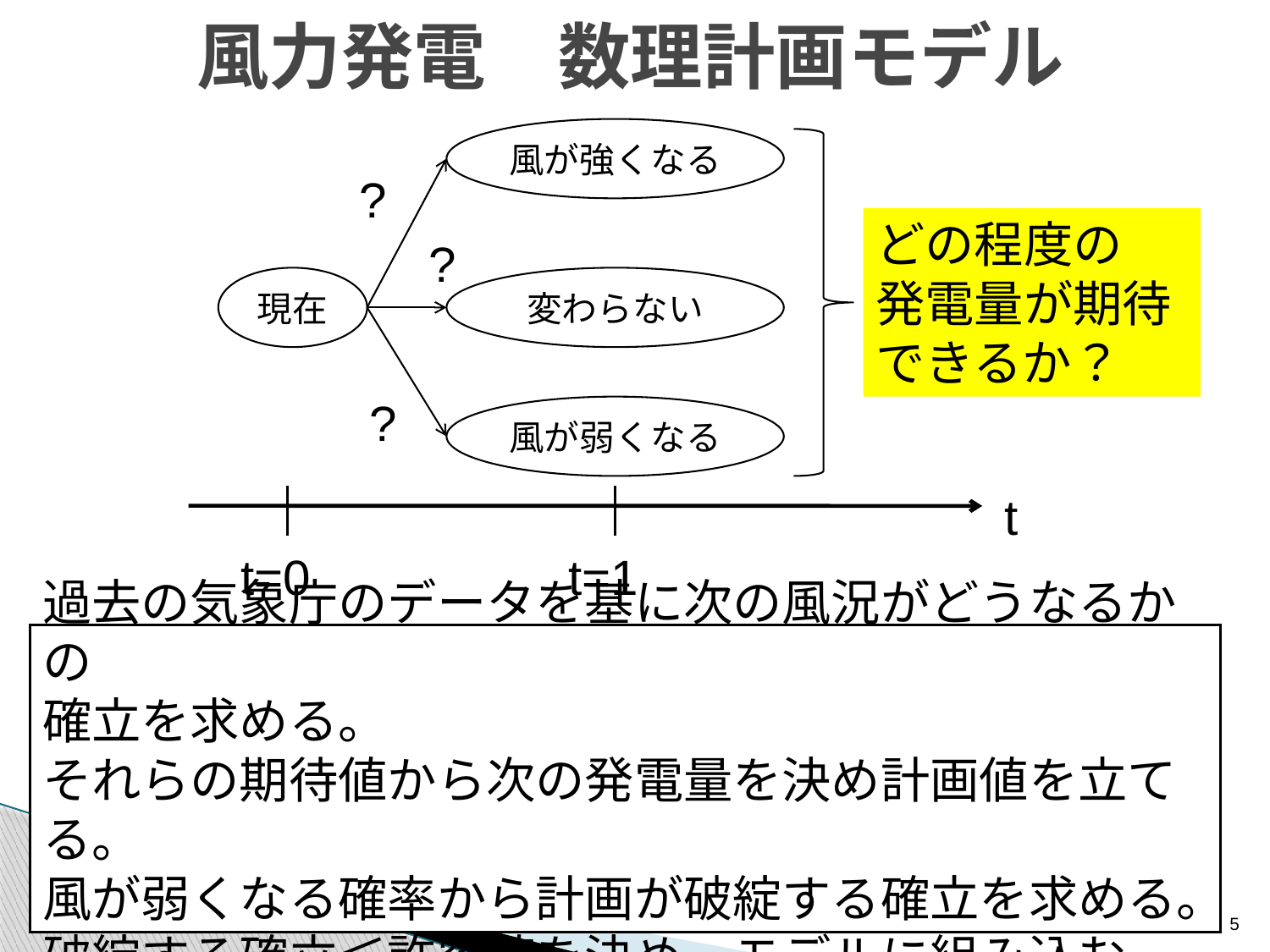

# 風力発電　数理計画モデル
風が強くなる

?
どの程度の
発電量が期待
できるか？
?
現在
変わらない
?
風が弱くなる
t
t=0
t=1
過去の気象庁のデータを基に次の風況がどうなるかの
確立を求める。
それらの期待値から次の発電量を決め計画値を立てる。
風が弱くなる確率から計画が破綻する確立を求める。
破綻する確立≤許容値を決め、モデルに組み込む。
5